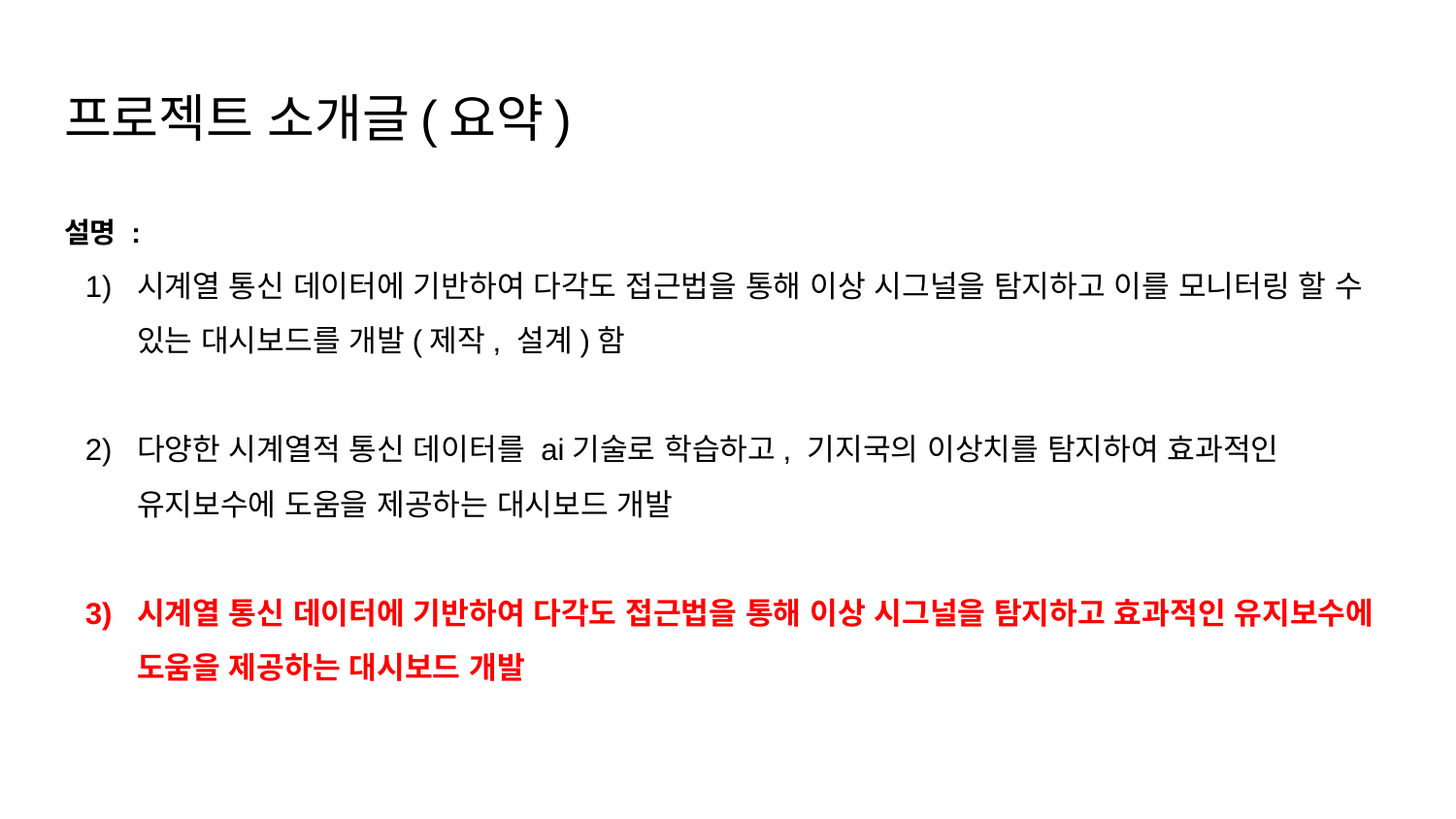

# 프로젝트 소개글(요약)
설명 :
시계열 통신 데이터에 기반하여 다각도 접근법을 통해 이상 시그널을 탐지하고 이를 모니터링 할 수 있는 대시보드를 개발(제작, 설계)함

다양한 시계열적 통신 데이터를 ai기술로 학습하고, 기지국의 이상치를 탐지하여 효과적인 유지보수에 도움을 제공하는 대시보드 개발

시계열 통신 데이터에 기반하여 다각도 접근법을 통해 이상 시그널을 탐지하고 효과적인 유지보수에 도움을 제공하는 대시보드 개발